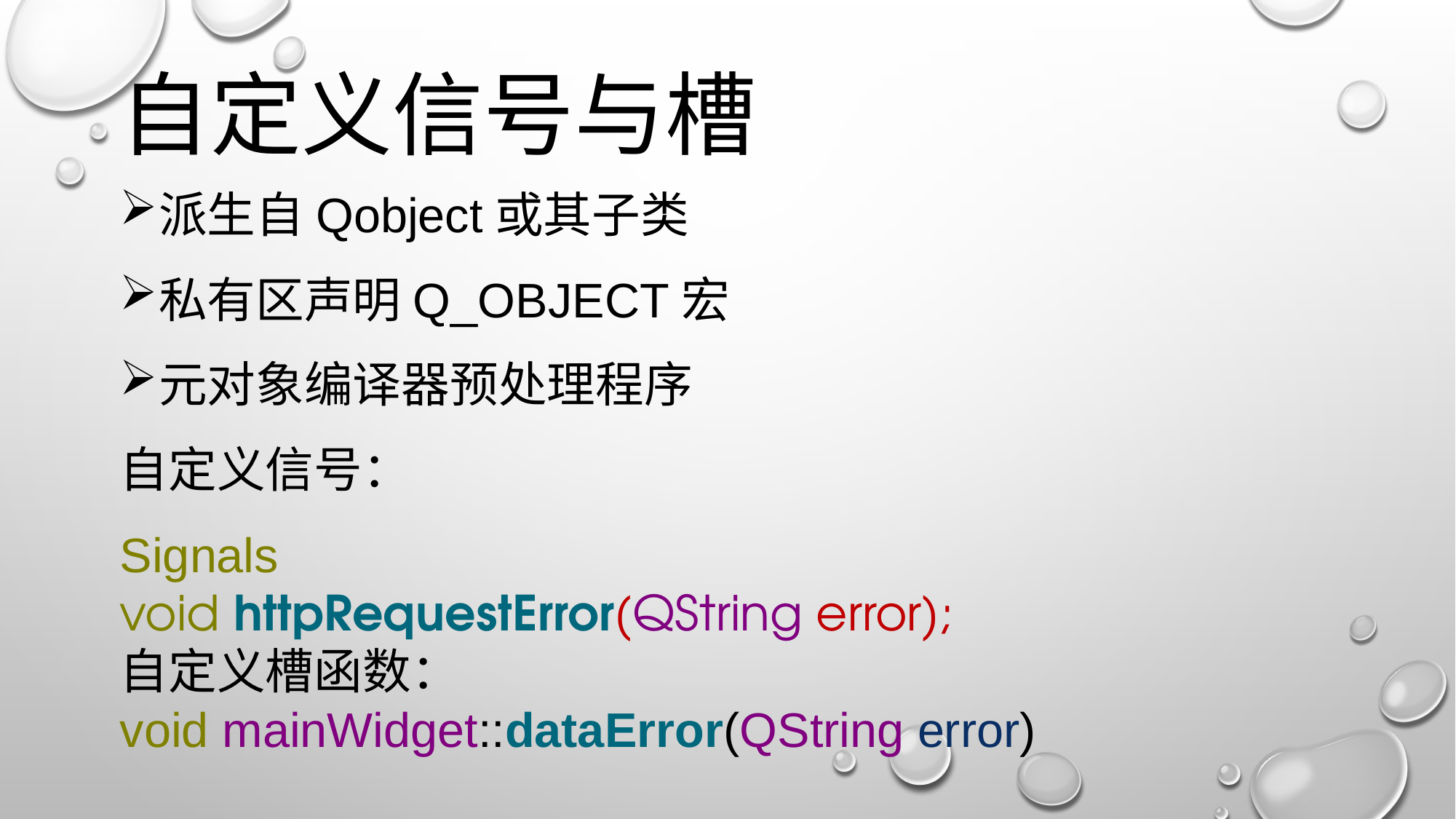

# 自定义信号与槽
派生自Qobject或其子类
私有区声明Q_OBJECT宏
元对象编译器预处理程序
自定义信号：
Signals
void httpRequestError(QString error);
自定义槽函数：
void mainWidget::dataError(QString error)